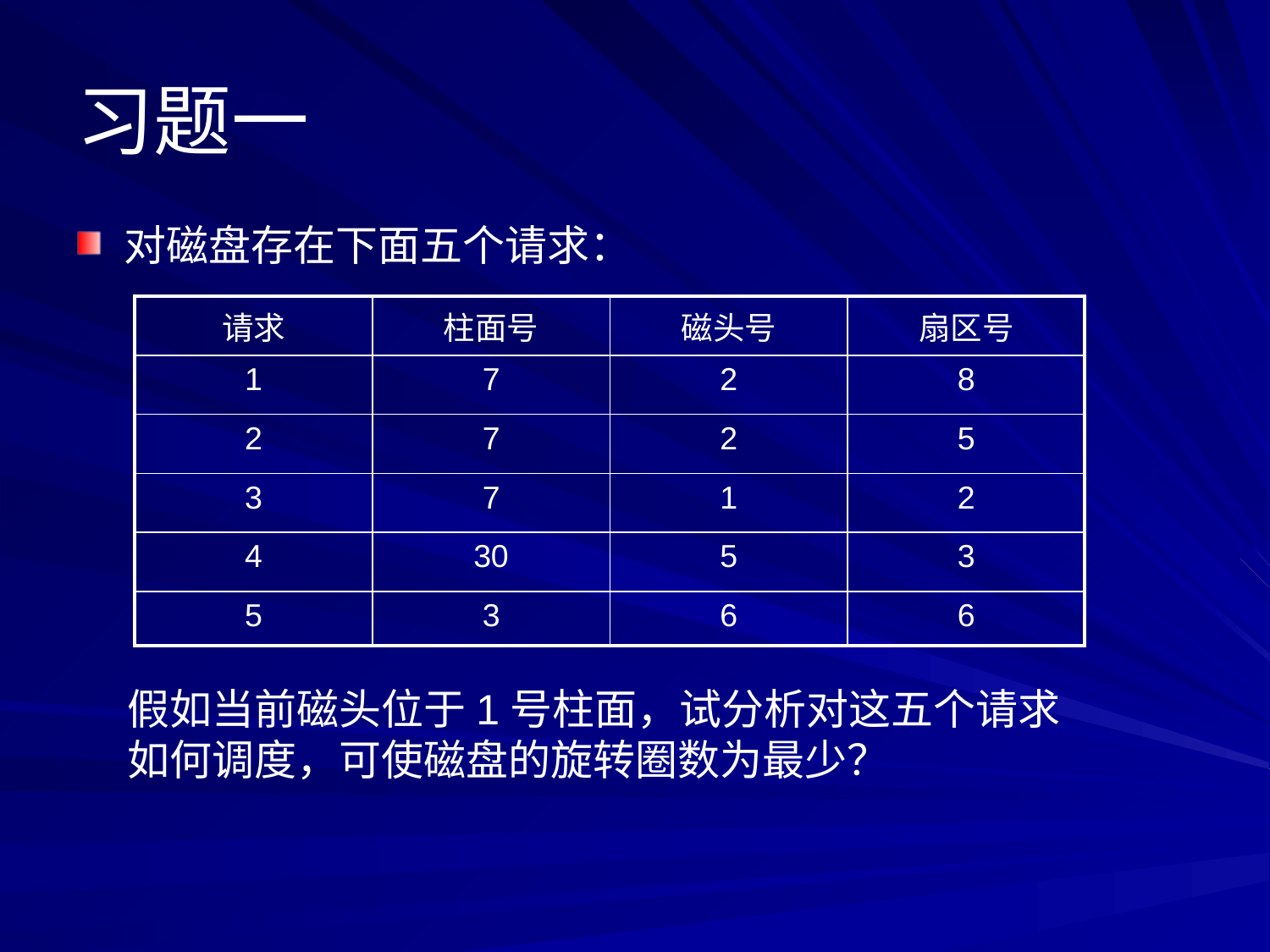

# 习题一
对磁盘存在下面五个请求：
| 请求 | 柱面号 | 磁头号 | 扇区号 |
| --- | --- | --- | --- |
| 1 | 7 | 2 | 8 |
| 2 | 7 | 2 | 5 |
| 3 | 7 | 1 | 2 |
| 4 | 30 | 5 | 3 |
| 5 | 3 | 6 | 6 |
假如当前磁头位于1号柱面，试分析对这五个请求如何调度，可使磁盘的旋转圈数为最少？